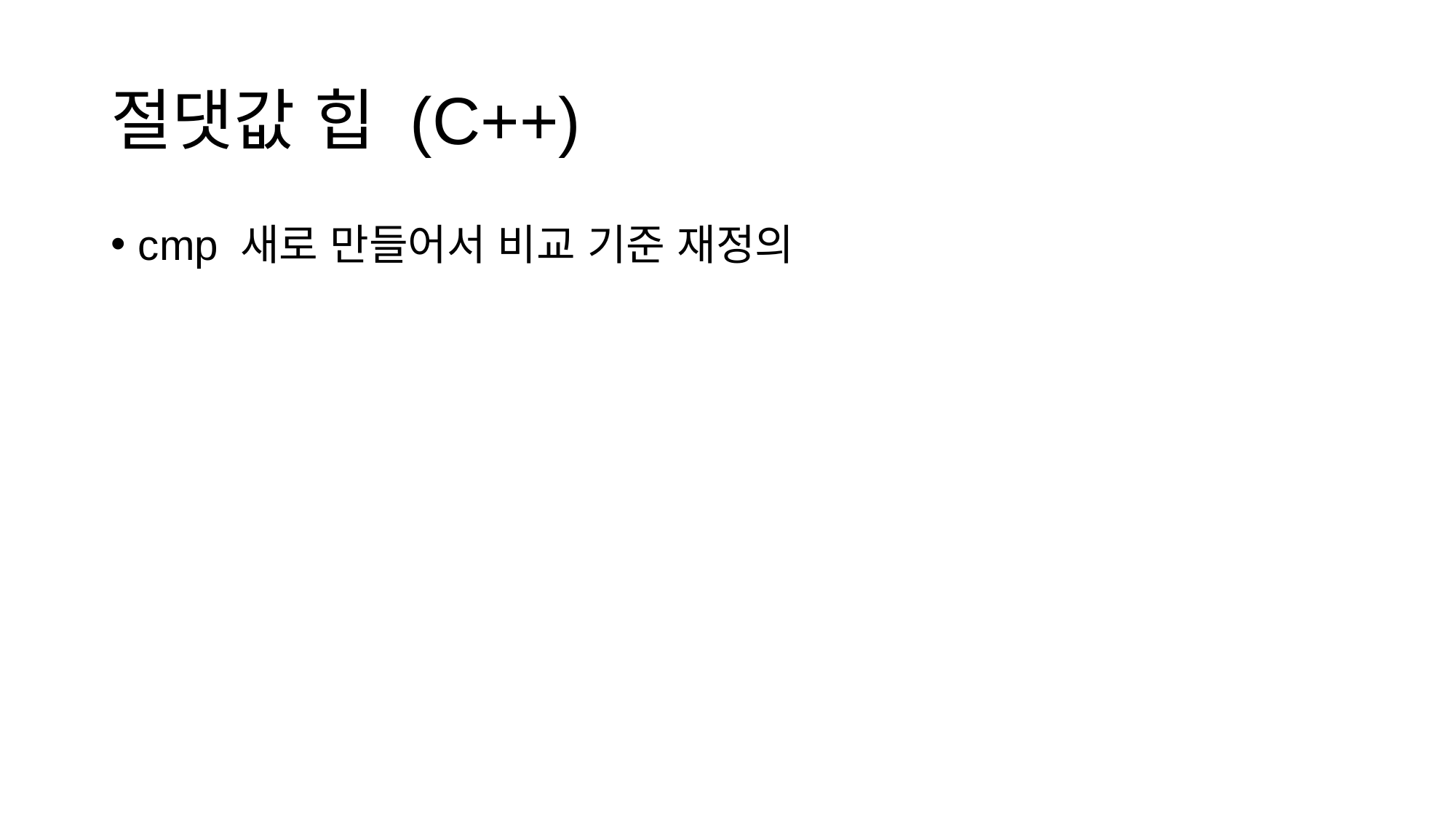

# 절댓값 힙 (C++)
cmp 새로 만들어서 비교 기준 재정의